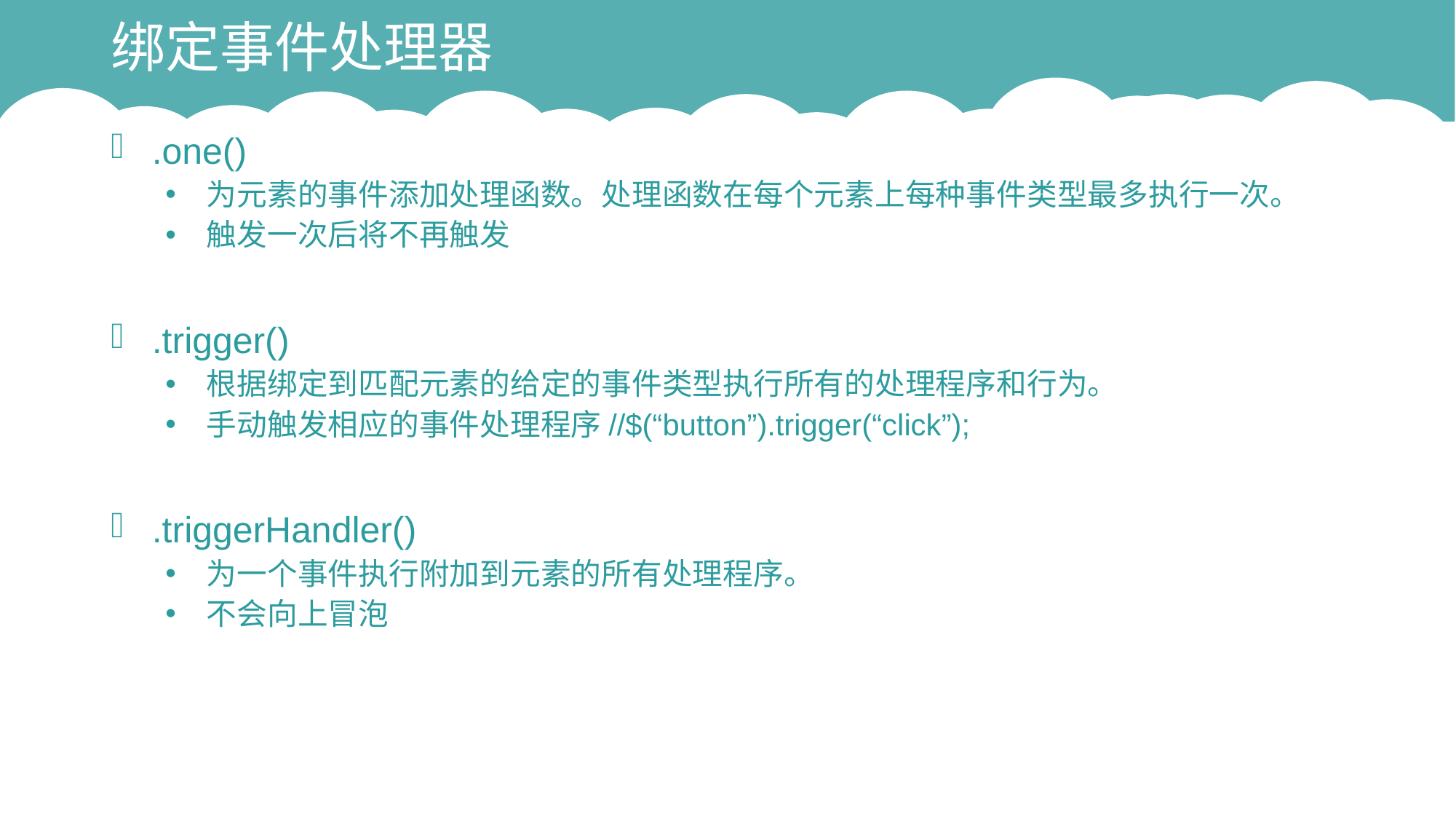

# 绑定事件处理器
.one()
为元素的事件添加处理函数。处理函数在每个元素上每种事件类型最多执行一次。
触发一次后将不再触发

.trigger()
根据绑定到匹配元素的给定的事件类型执行所有的处理程序和行为。
手动触发相应的事件处理程序//$(“button”).trigger(“click”);

.triggerHandler()
为一个事件执行附加到元素的所有处理程序。
不会向上冒泡